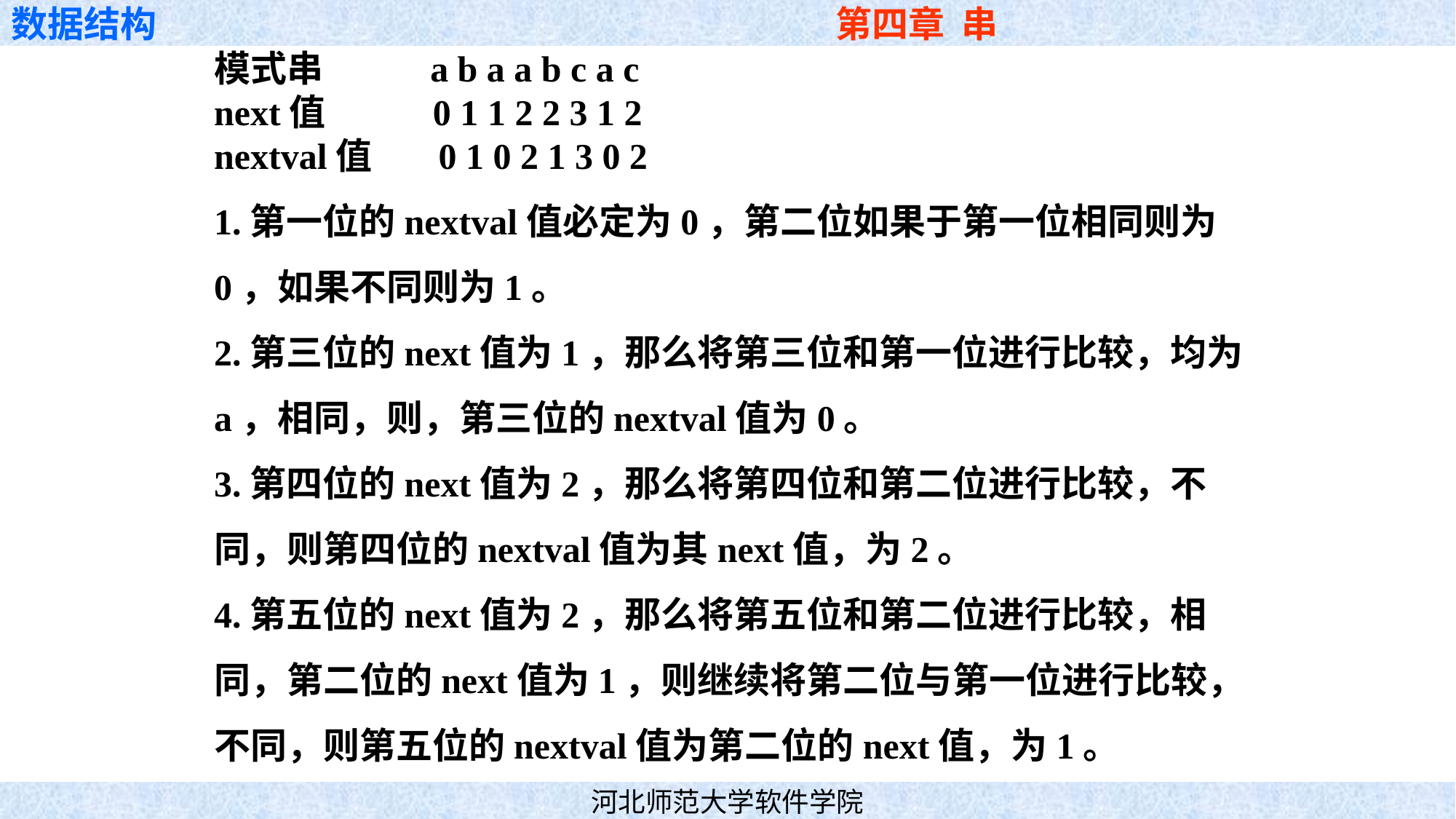

模式串            a b a a b c a c
next值            0 1 1 2 2 3 1 2
nextval值       0 1 0 2 1 3 0 2
1.第一位的nextval值必定为0，第二位如果于第一位相同则为0，如果不同则为1。
2.第三位的next值为1，那么将第三位和第一位进行比较，均为a，相同，则，第三位的nextval值为0。
3.第四位的next值为2，那么将第四位和第二位进行比较，不同，则第四位的nextval值为其next值，为2。
4.第五位的next值为2，那么将第五位和第二位进行比较，相同，第二位的next值为1，则继续将第二位与第一位进行比较，不同，则第五位的nextval值为第二位的next值，为1。